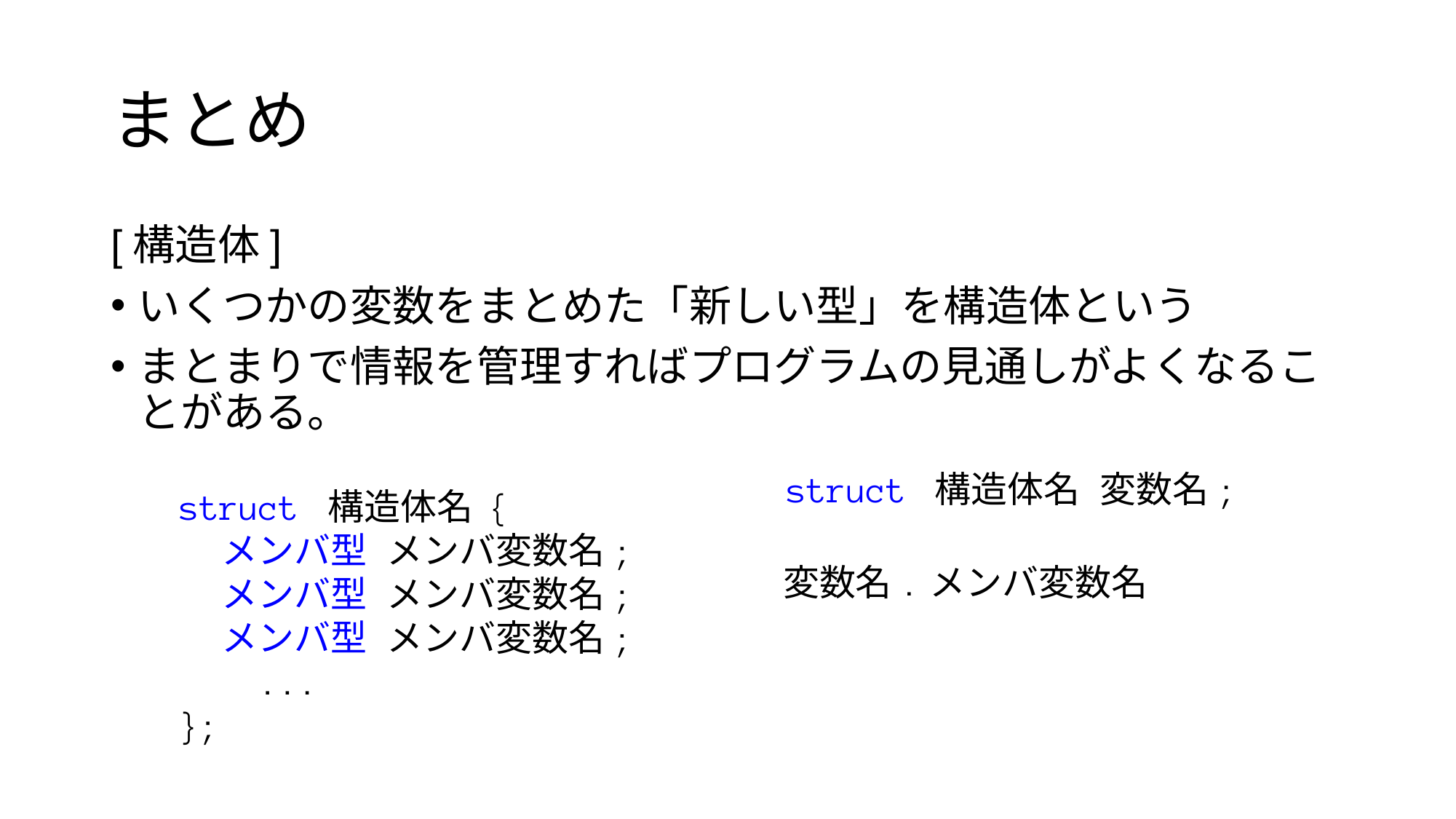

# まとめ
[構造体]
いくつかの変数をまとめた「新しい型」を構造体という
まとまりで情報を管理すればプログラムの見通しがよくなることがある。
struct 構造体名 変数名;
struct 構造体名 {
    メンバ型 メンバ変数名;
    メンバ型 メンバ変数名;
    メンバ型 メンバ変数名;
    ...
};
変数名.メンバ変数名